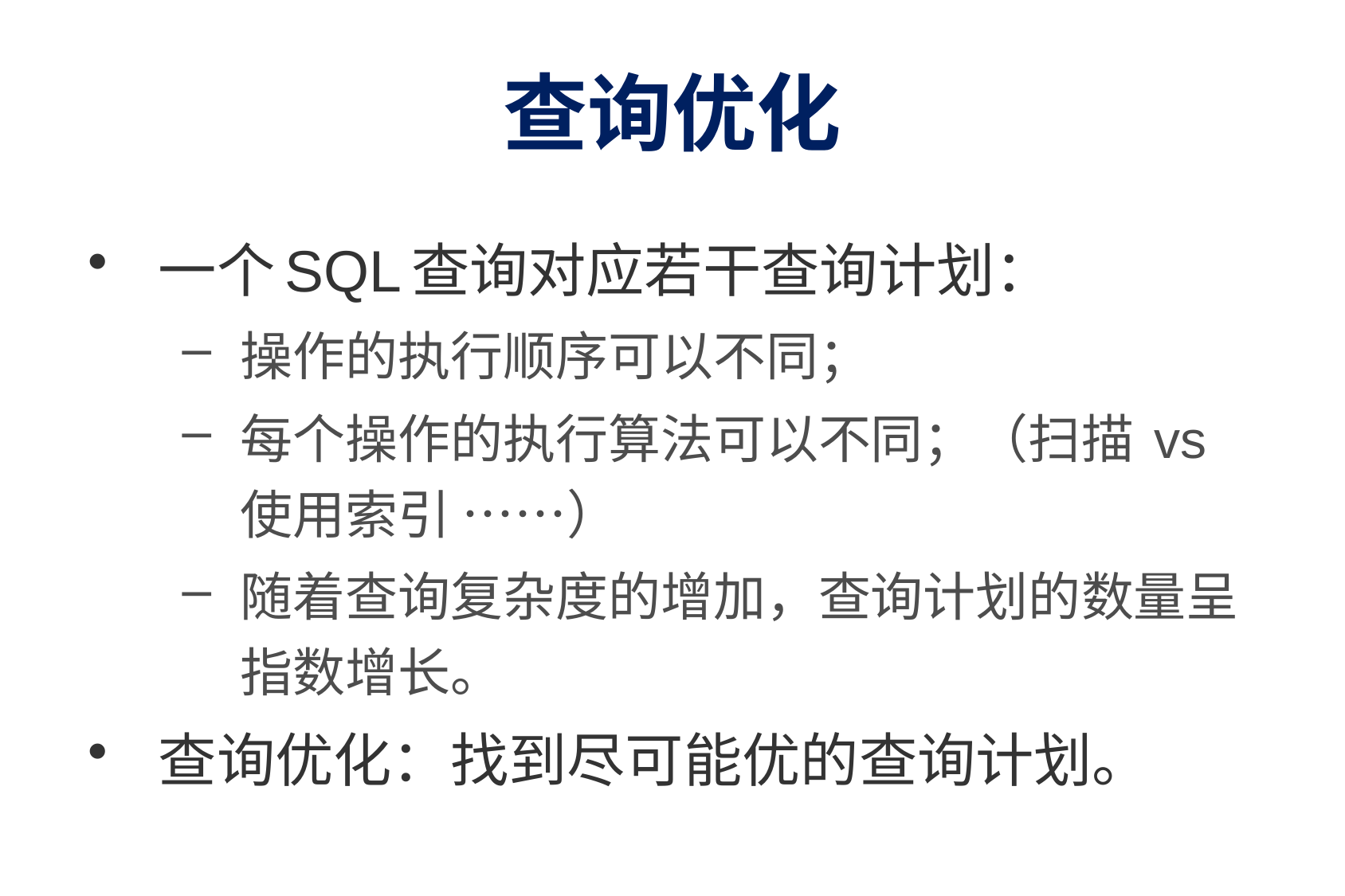

# 查询优化
一个SQL查询对应若干查询计划：
操作的执行顺序可以不同；
每个操作的执行算法可以不同；（扫描 vs 使用索引 ……）
随着查询复杂度的增加，查询计划的数量呈指数增长。
查询优化：找到尽可能优的查询计划。